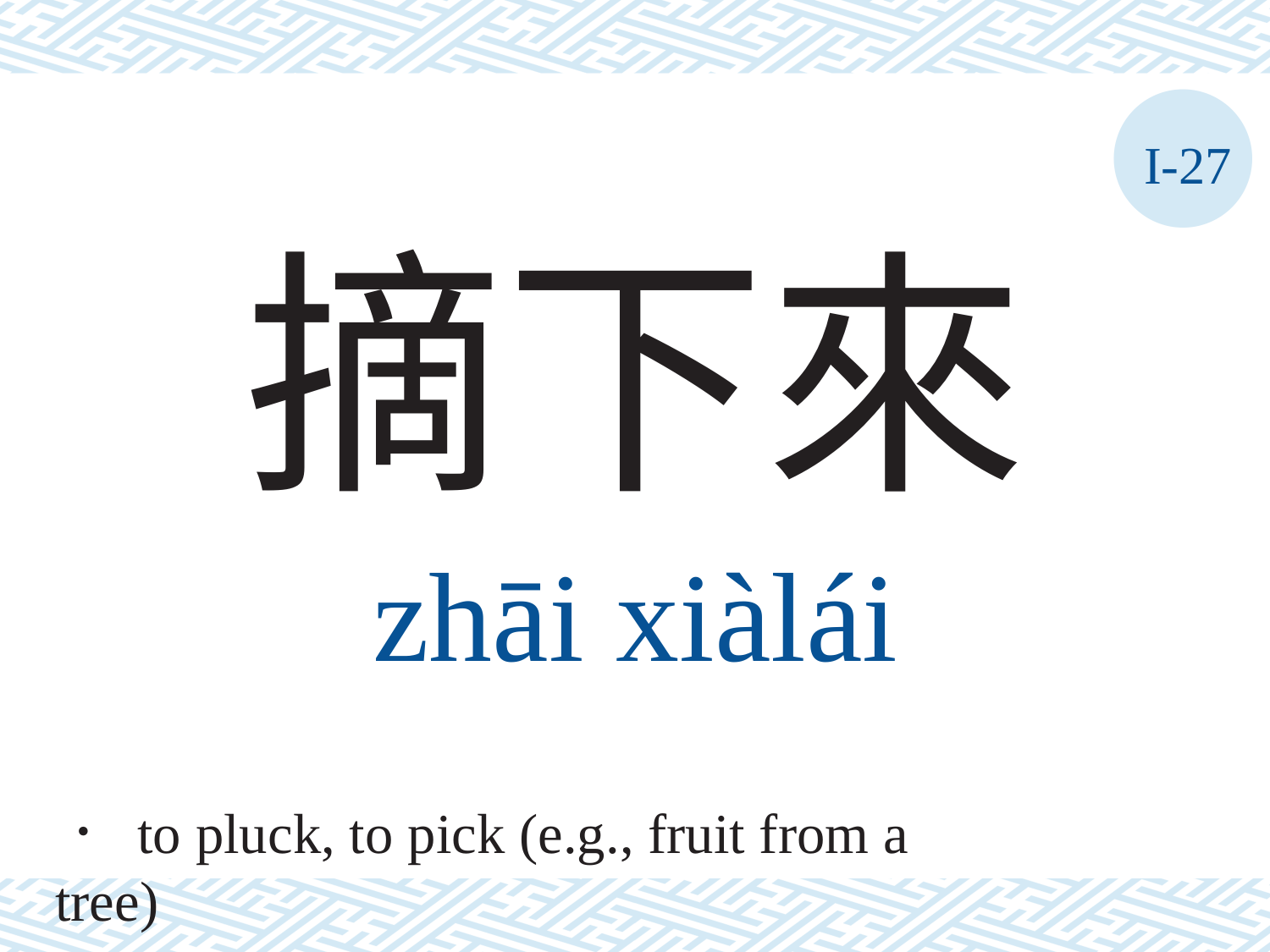

I-27
摘下來
zhāi	xiàlái
． to pluck, to pick (e.g., fruit from a tree)